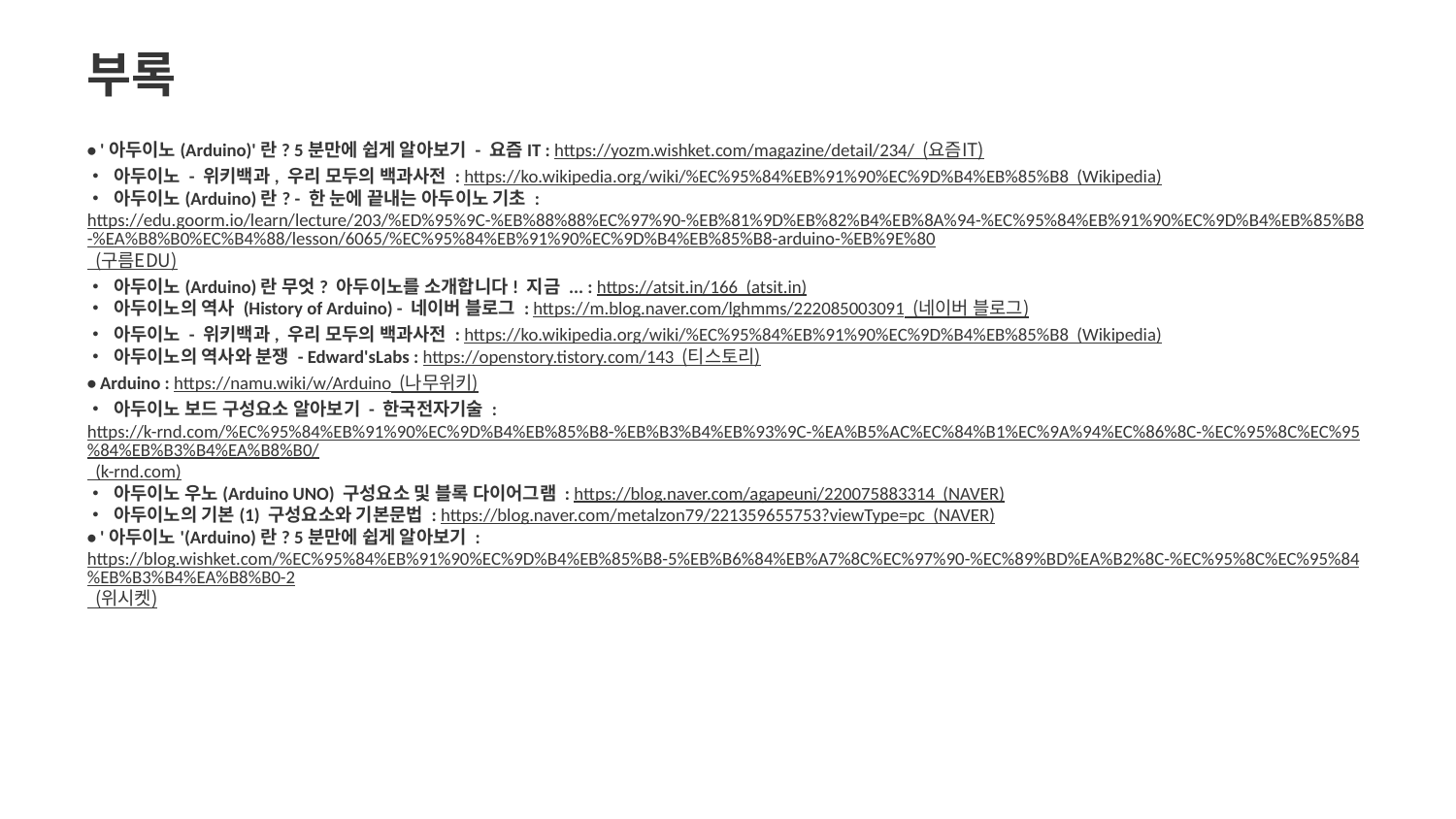

부록
• '아두이노(Arduino)'란? 5분만에 쉽게 알아보기 - 요즘IT : https://yozm.wishket.com/magazine/detail/234/  (요즘IT)
• 아두이노 - 위키백과, 우리 모두의 백과사전 : https://ko.wikipedia.org/wiki/%EC%95%84%EB%91%90%EC%9D%B4%EB%85%B8  (Wikipedia)
• 아두이노(Arduino)란? - 한 눈에 끝내는 아두이노 기초 : https://edu.goorm.io/learn/lecture/203/%ED%95%9C-%EB%88%88%EC%97%90-%EB%81%9D%EB%82%B4%EB%8A%94-%EC%95%84%EB%91%90%EC%9D%B4%EB%85%B8-%EA%B8%B0%EC%B4%88/lesson/6065/%EC%95%84%EB%91%90%EC%9D%B4%EB%85%B8-arduino-%EB%9E%80  (구름EDU)
• 아두이노(Arduino)란 무엇? 아두이노를 소개합니다! 지금 ... : https://atsit.in/166  (atsit.in)
• 아두이노의 역사 (History of Arduino) - 네이버 블로그 : https://m.blog.naver.com/lghmms/222085003091  (네이버 블로그)
• 아두이노 - 위키백과, 우리 모두의 백과사전 : https://ko.wikipedia.org/wiki/%EC%95%84%EB%91%90%EC%9D%B4%EB%85%B8  (Wikipedia)
• 아두이노의 역사와 분쟁 - Edward'sLabs : https://openstory.tistory.com/143  (티스토리)
• Arduino : https://namu.wiki/w/Arduino  (나무위키)
• 아두이노 보드 구성요소 알아보기 - 한국전자기술 : https://k-rnd.com/%EC%95%84%EB%91%90%EC%9D%B4%EB%85%B8-%EB%B3%B4%EB%93%9C-%EA%B5%AC%EC%84%B1%EC%9A%94%EC%86%8C-%EC%95%8C%EC%95%84%EB%B3%B4%EA%B8%B0/  (k-rnd.com)
• 아두이노 우노(Arduino UNO) 구성요소 및 블록 다이어그램 : https://blog.naver.com/agapeuni/220075883314  (NAVER)
• 아두이노의 기본(1) 구성요소와 기본문법 : https://blog.naver.com/metalzon79/221359655753?viewType=pc  (NAVER)
• '아두이노'(Arduino)란? 5분만에 쉽게 알아보기 : https://blog.wishket.com/%EC%95%84%EB%91%90%EC%9D%B4%EB%85%B8-5%EB%B6%84%EB%A7%8C%EC%97%90-%EC%89%BD%EA%B2%8C-%EC%95%8C%EC%95%84%EB%B3%B4%EA%B8%B0-2  (위시켓)